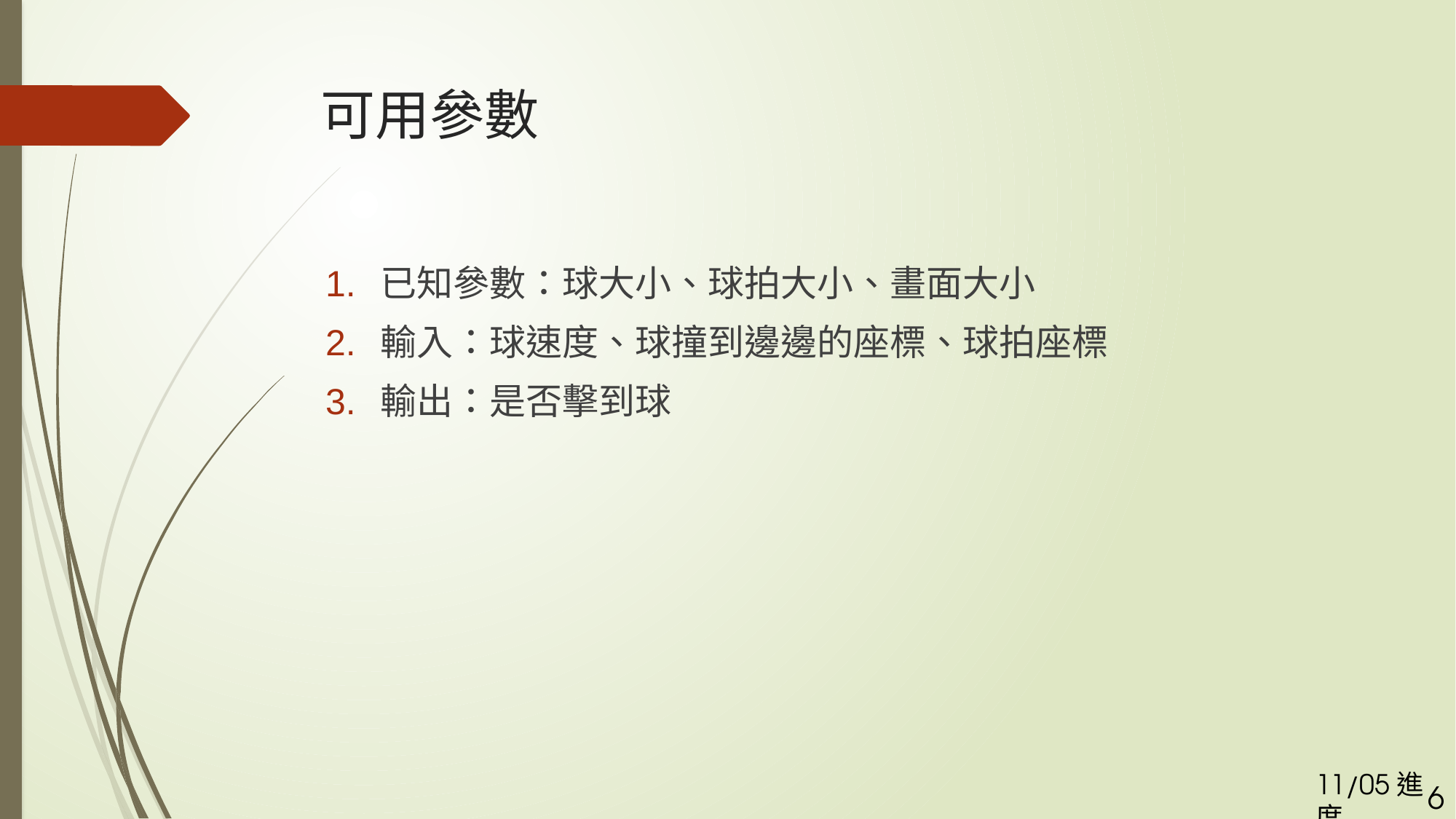

# 可用參數
已知參數：球大小、球拍大小、畫面大小
輸入：球速度、球撞到邊邊的座標、球拍座標
輸出：是否擊到球
11/05進度
6